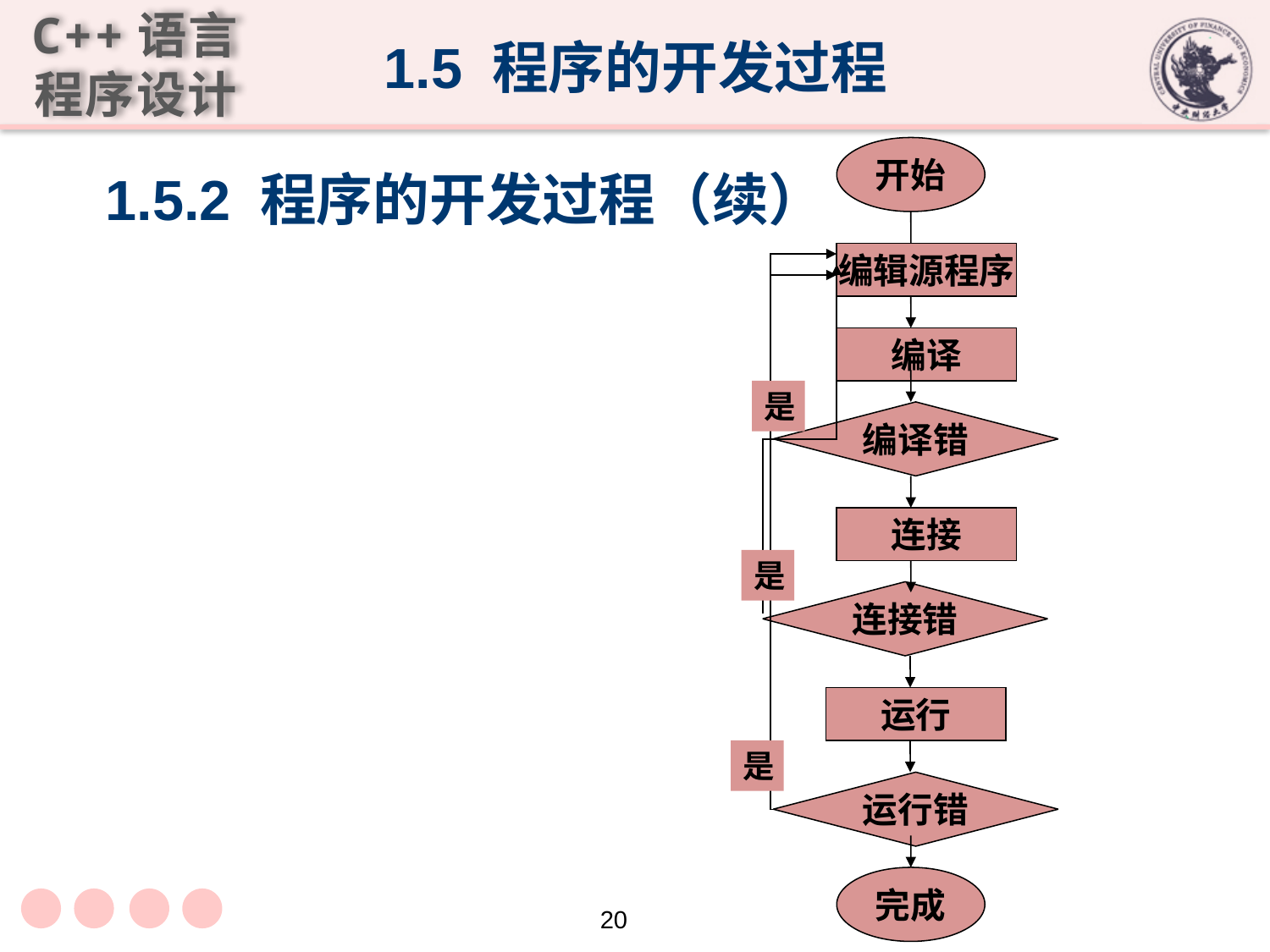

1.5 程序的开发过程
1.5.2 程序的开发过程（续）
开始

编辑源程序

编译

是
编译错

连接
是

连接错

运行
是

运行错

完成
20